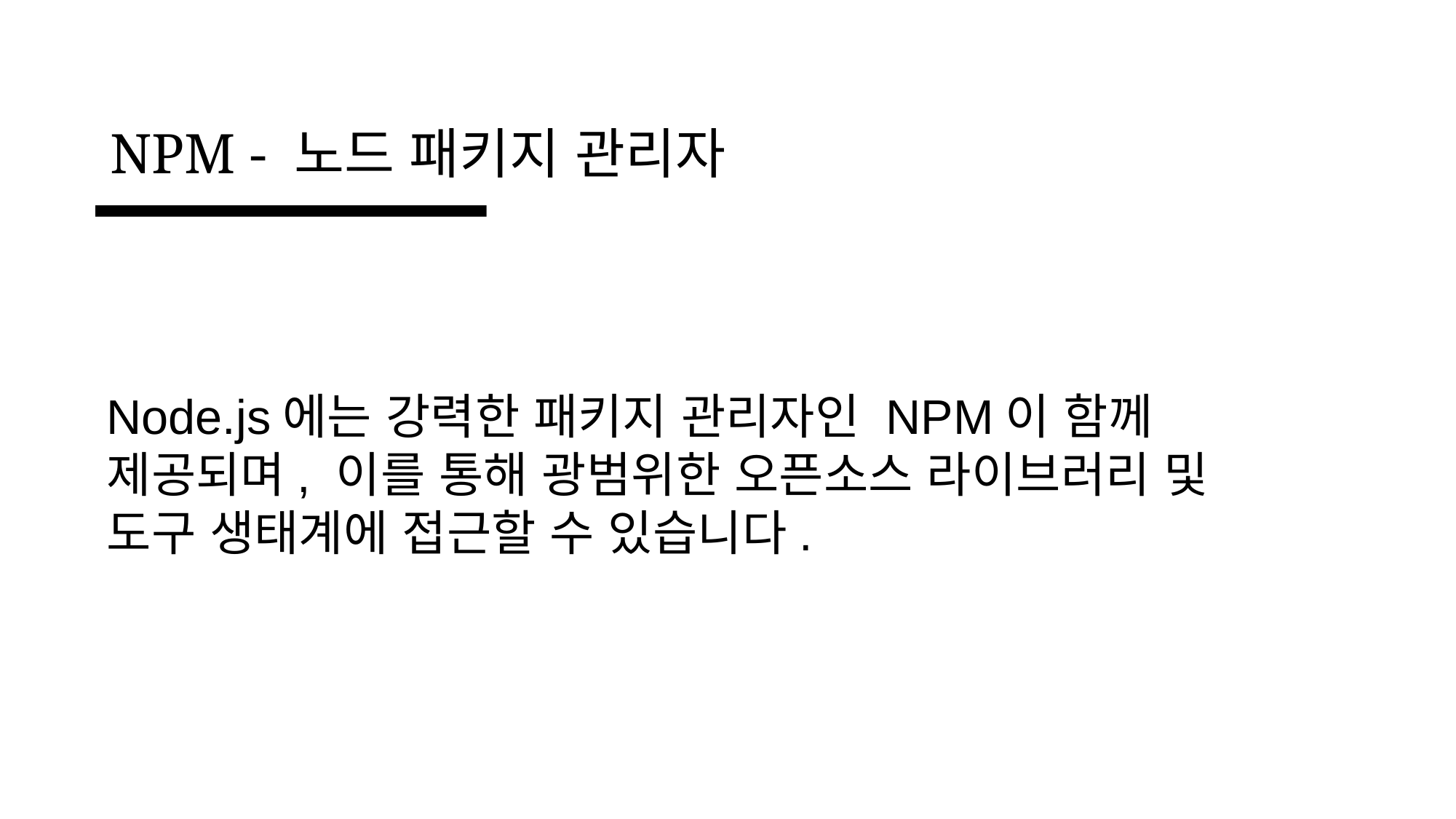

NPM - 노드 패키지 관리자

Node.js에는 강력한 패키지 관리자인 NPM이 함께 제공되며, 이를 통해 광범위한 오픈소스 라이브러리 및 도구 생태계에 접근할 수 있습니다.